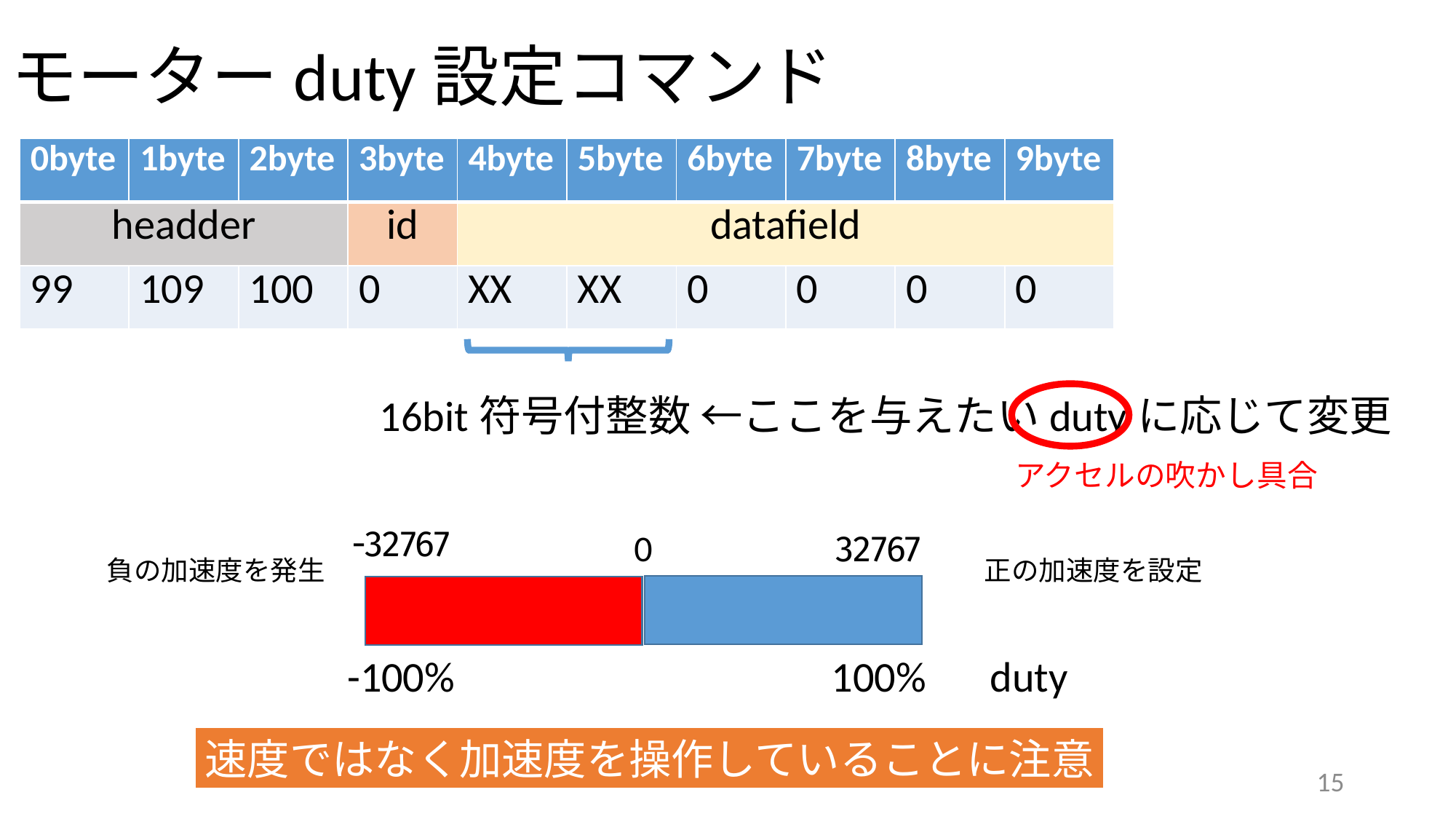

# モーターduty設定コマンド
| 0byte | 1byte | 2byte | 3byte | 4byte | 5byte | 6byte | 7byte | 8byte | 9byte |
| --- | --- | --- | --- | --- | --- | --- | --- | --- | --- |
| headder |  |  | id | datafield |  |  |  |  |  |
| 99 | 109 | 100 | 0 | XX | XX | 0 | 0 | 0 | 0 |

16bit符号付整数 ←ここを与えたいdutyに応じて変更

アクセルの吹かし具合
-32767
0
32767
負の加速度を発生
正の加速度を設定

-100%
100%
duty
速度ではなく加速度を操作していることに注意
15